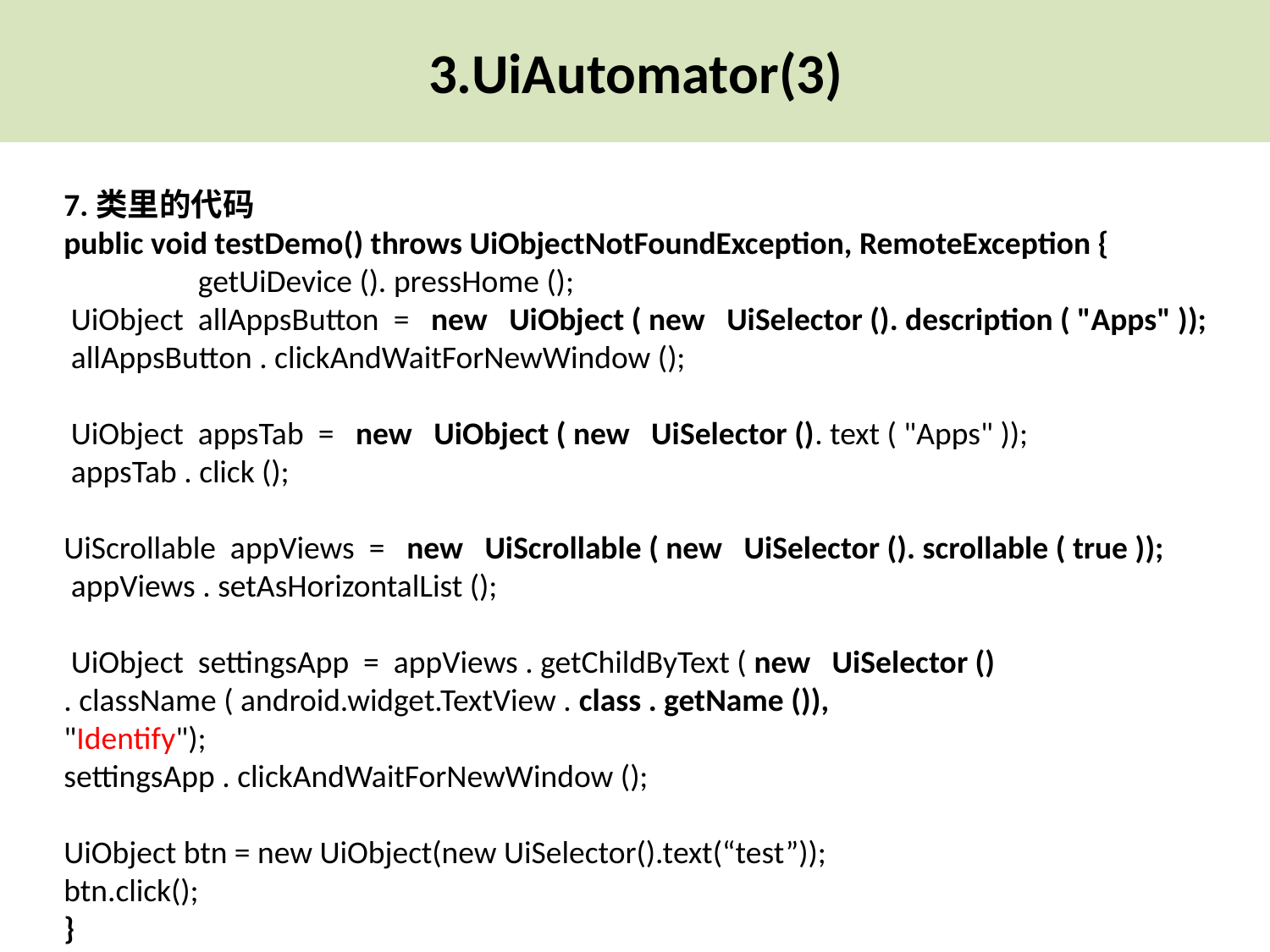

3.UiAutomator(3)
7.类里的代码
public void testDemo() throws UiObjectNotFoundException, RemoteException {
	 getUiDevice (). pressHome ();
 UiObject  allAppsButton  =   new   UiObject ( new   UiSelector (). description ( "Apps" ));
 allAppsButton . clickAndWaitForNewWindow ();

 UiObject  appsTab  =   new   UiObject ( new   UiSelector (). text ( "Apps" ));
 appsTab . click ();

UiScrollable  appViews  =   new   UiScrollable ( new   UiSelector (). scrollable ( true ));
 appViews . setAsHorizontalList ();

 UiObject  settingsApp  =  appViews . getChildByText ( new   UiSelector ()
. className ( android.widget.TextView . class . getName ()),
"Identify");
settingsApp . clickAndWaitForNewWindow ();

UiObject btn = new UiObject(new UiSelector().text(“test”));
btn.click();
}